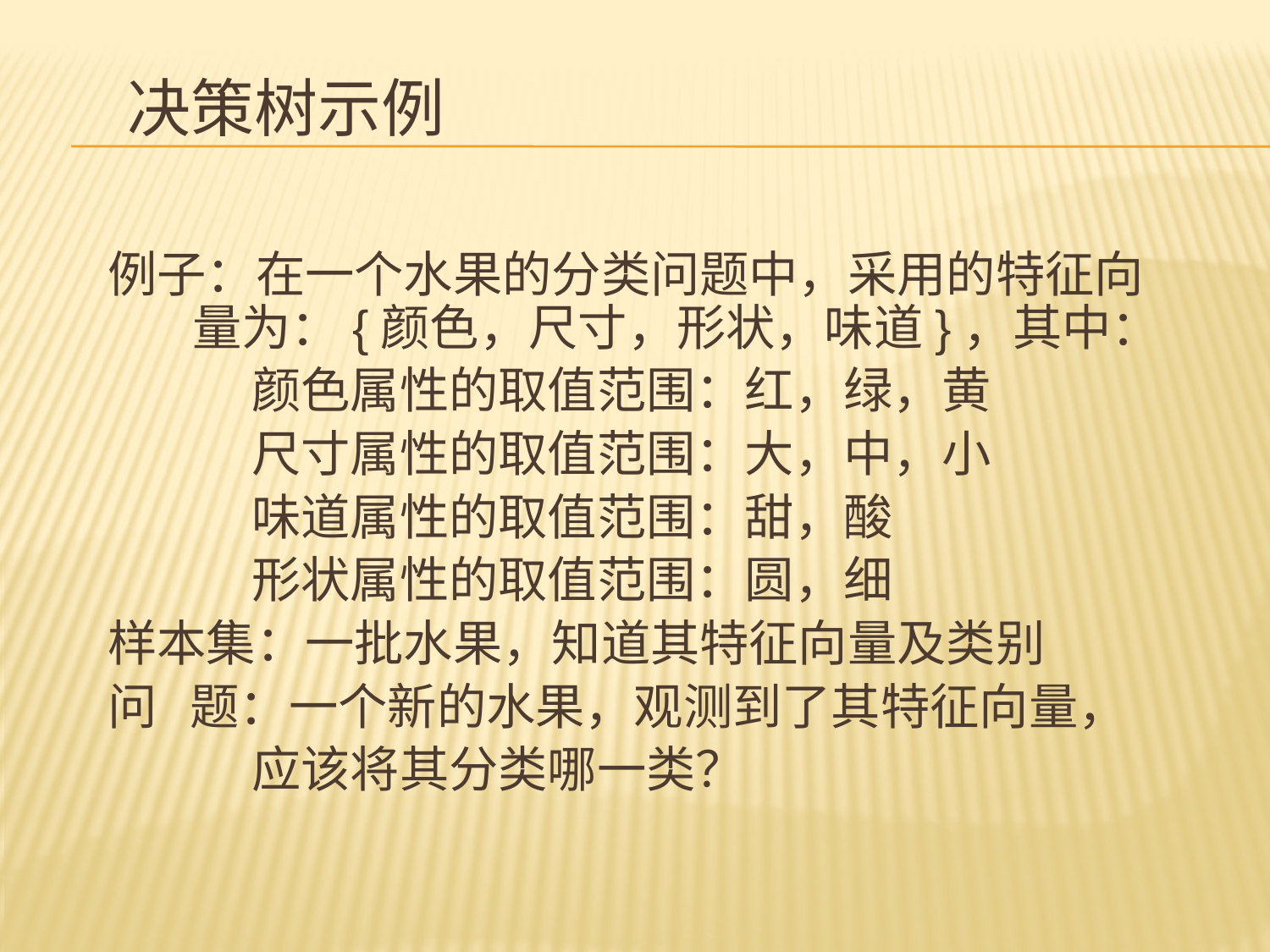

# 决策树示例
例子：在一个水果的分类问题中，采用的特征向量为：{颜色，尺寸，形状，味道}，其中：
            颜色属性的取值范围：红，绿，黄
            尺寸属性的取值范围：大，中，小
            味道属性的取值范围：甜，酸
            形状属性的取值范围：圆，细
样本集：一批水果，知道其特征向量及类别
问   题：一个新的水果，观测到了其特征向量，
            应该将其分类哪一类？
31